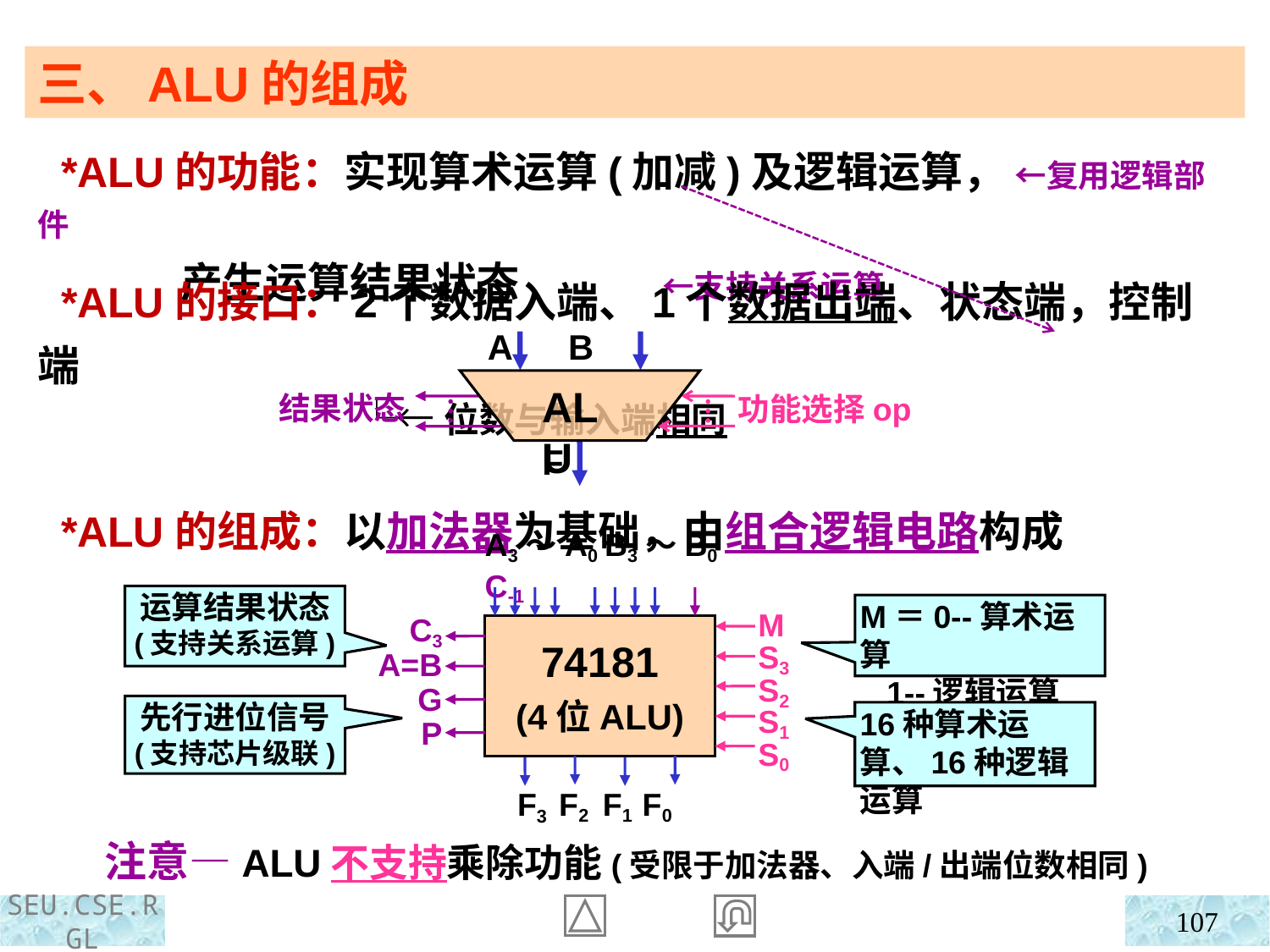

三、ALU的组成
  *ALU的功能：实现算术运算(加减)及逻辑运算， ←复用逻辑部件
              产生运算结果状态               ←支持关系运算
  *ALU的接口：2个数据入端、1个数据出端、状态端，控制端
                                    └←位数与输入端相同
A      B

ALU
功能选择op
结果状态

…
…

F
  *ALU的组成：以加法器为基础，由组合逻辑电路构成
A3～A0  B3～B0 C-1

C3
A=B
G
P
M
S3
S2
S1
S0
74181
(4位ALU)

F3  F2  F1  F0
运算结果状态
(支持关系运算)
M＝0--算术运算
   1--逻辑运算
先行进位信号
(支持芯片级联)
16种算术运算、16种逻辑运算
      注意—ALU不支持乘除功能(受限于加法器、入端/出端位数相同)

107